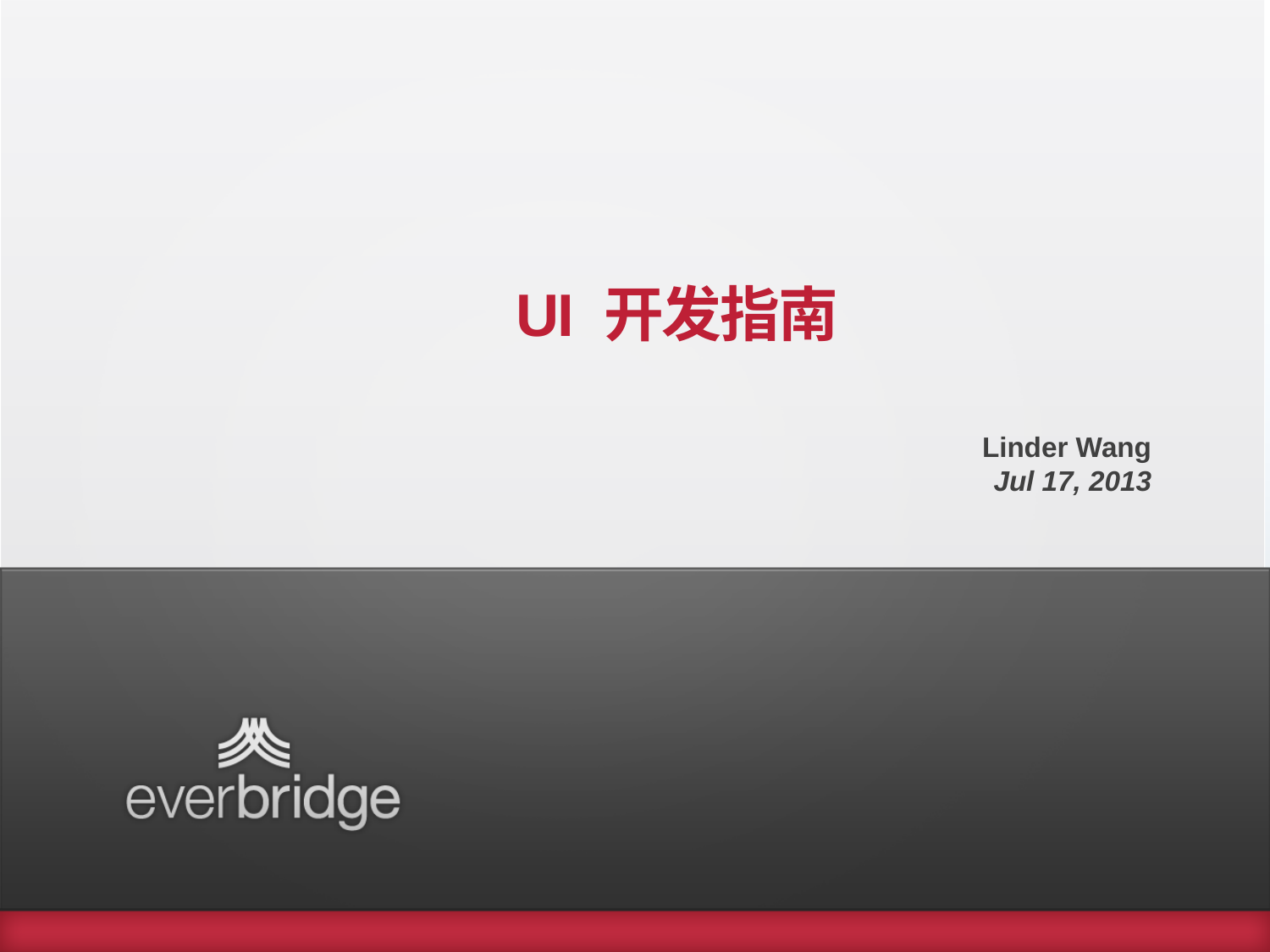

# UI 开发指南
Linder Wang
Jul 17, 2013